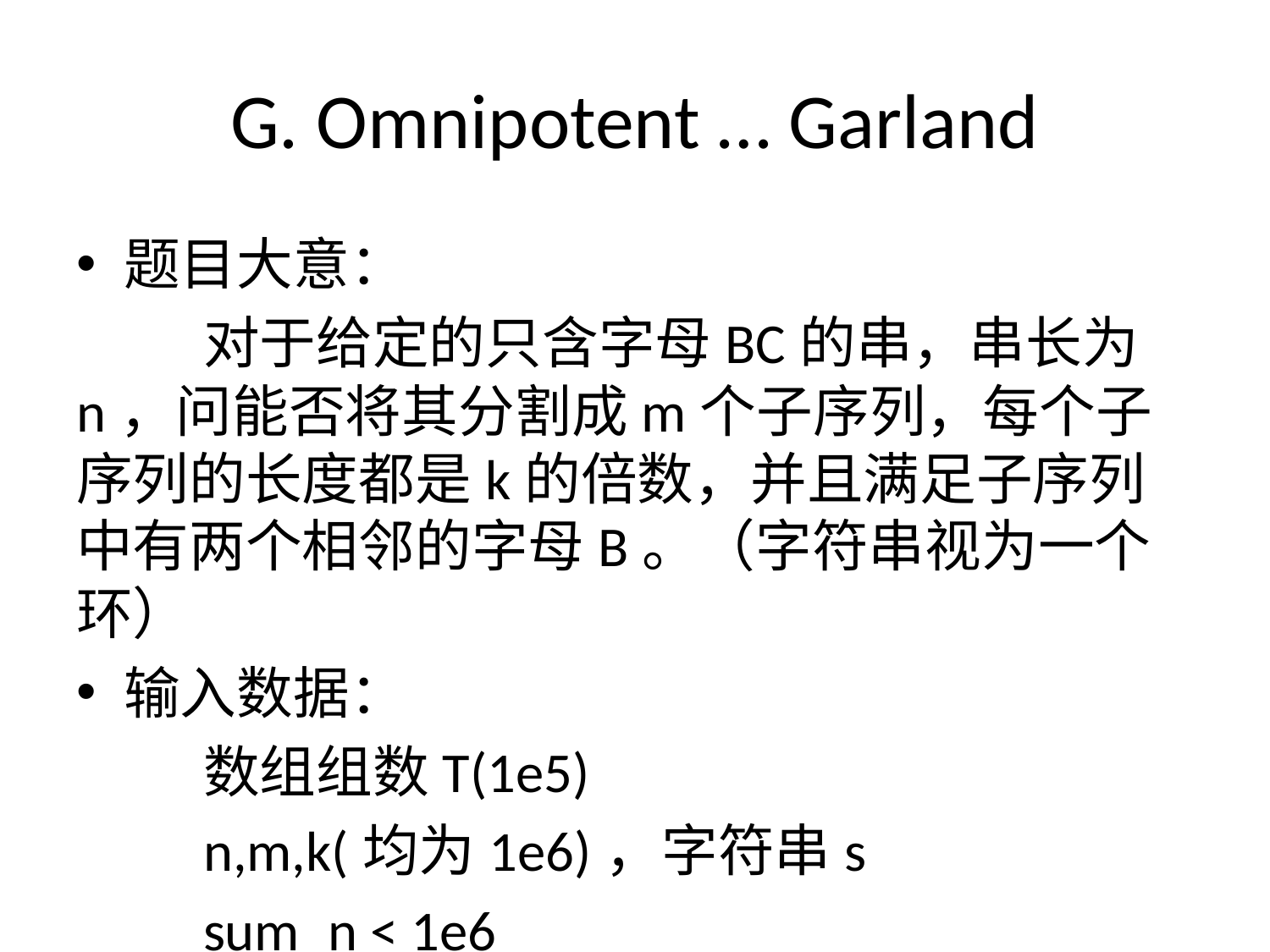

# G. Omnipotent … Garland
题目大意：
	对于给定的只含字母BC的串，串长为n，问能否将其分割成m个子序列，每个子序列的长度都是k的倍数，并且满足子序列中有两个相邻的字母B。（字符串视为一个环）
输入数据：
	数组组数T(1e5)
	n,m,k(均为1e6)，字符串s
	sum_n < 1e6